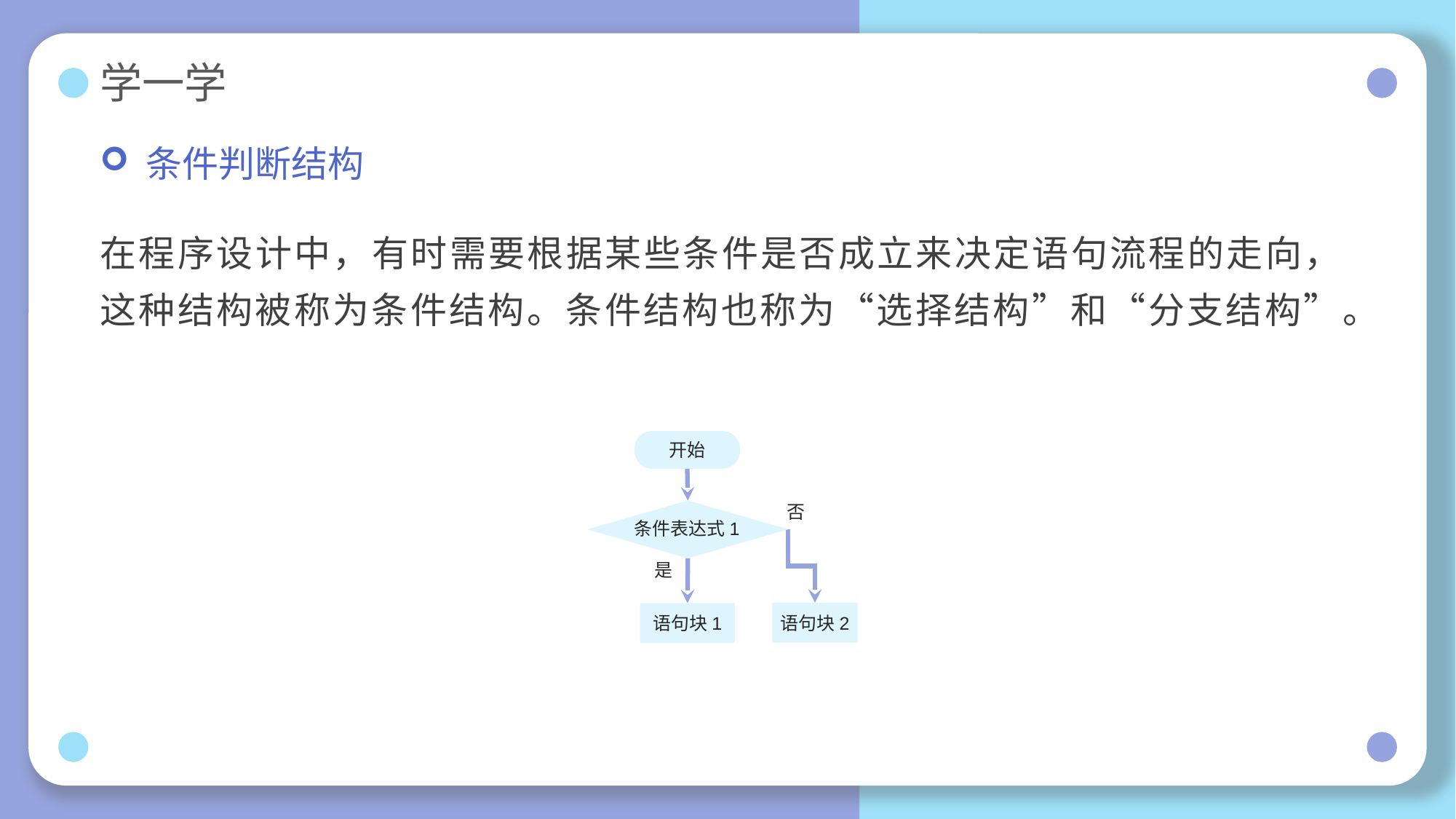

# 学一学
 条件判断结构
在程序设计中，有时需要根据某些条件是否成立来决定语句流程的走向，这种结构被称为条件结构。条件结构也称为“选择结构”和“分支结构”。
开始
否

条件表达式1
是
语句块1
语句块2